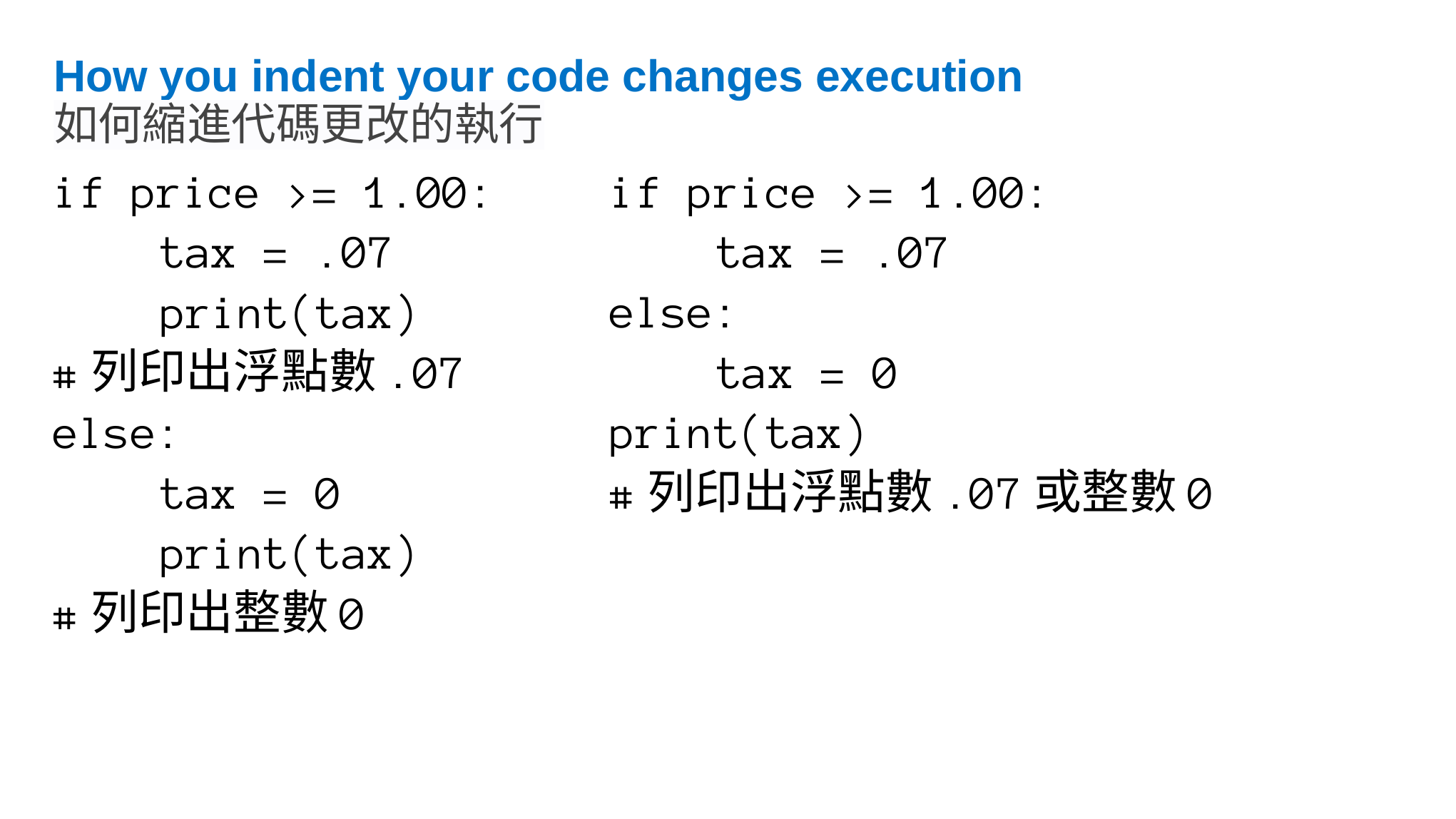

# How you indent your code changes execution
如何縮進代碼更改的執行
if price >= 1.00:
	tax = .07
	print(tax)
#列印出浮點數.07
else:
	tax = 0
	print(tax)
#列印出整數0

if price >= 1.00:
	tax = .07
else:
	tax = 0
print(tax)
#列印出浮點數.07或整數0